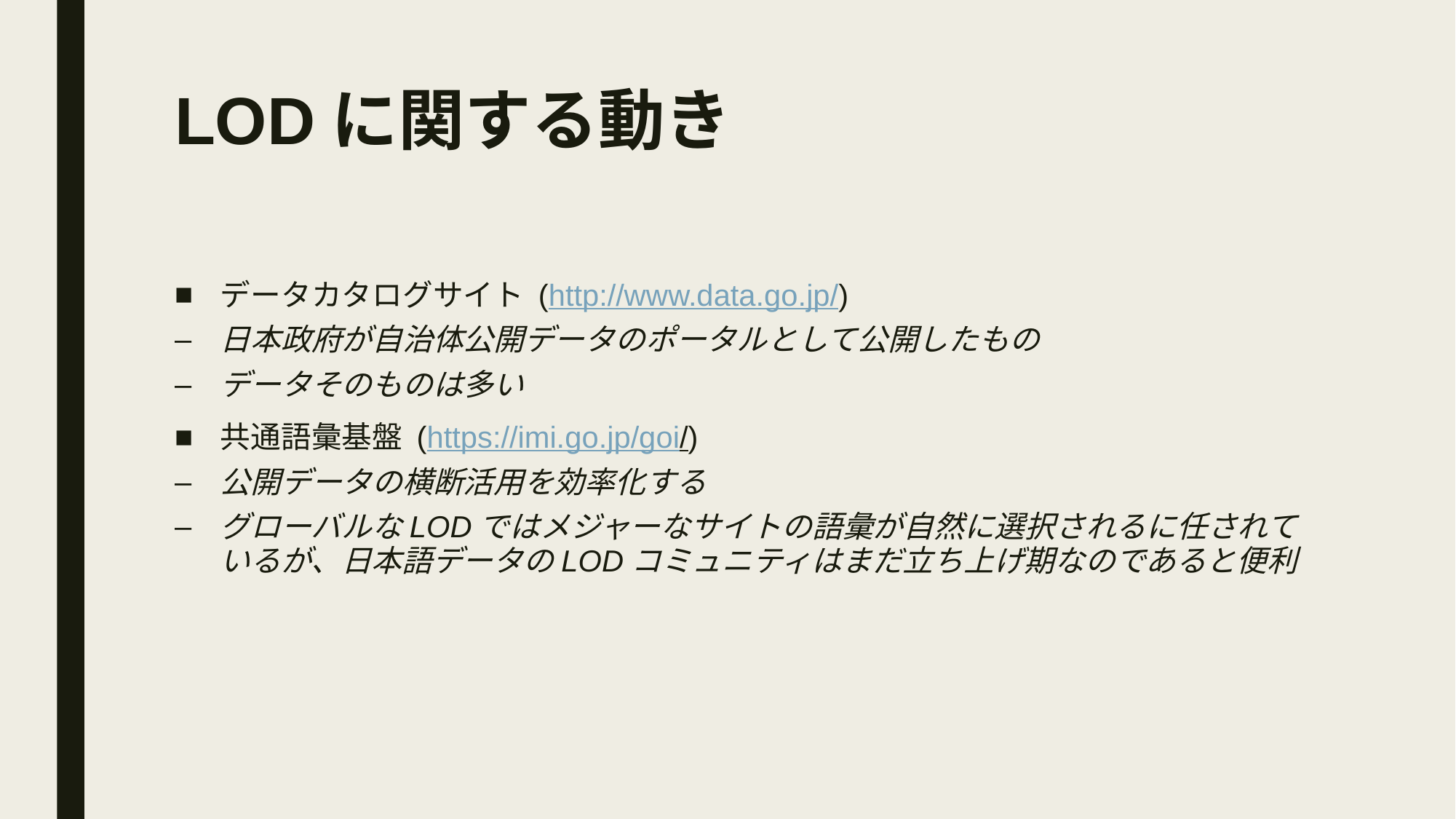

# LODに関する動き
データカタログサイト (http://www.data.go.jp/)
日本政府が自治体公開データのポータルとして公開したもの
データそのものは多い
共通語彙基盤 (https://imi.go.jp/goi/)
公開データの横断活用を効率化する
グローバルなLODではメジャーなサイトの語彙が自然に選択されるに任されているが、日本語データのLODコミュニティはまだ立ち上げ期なのであると便利